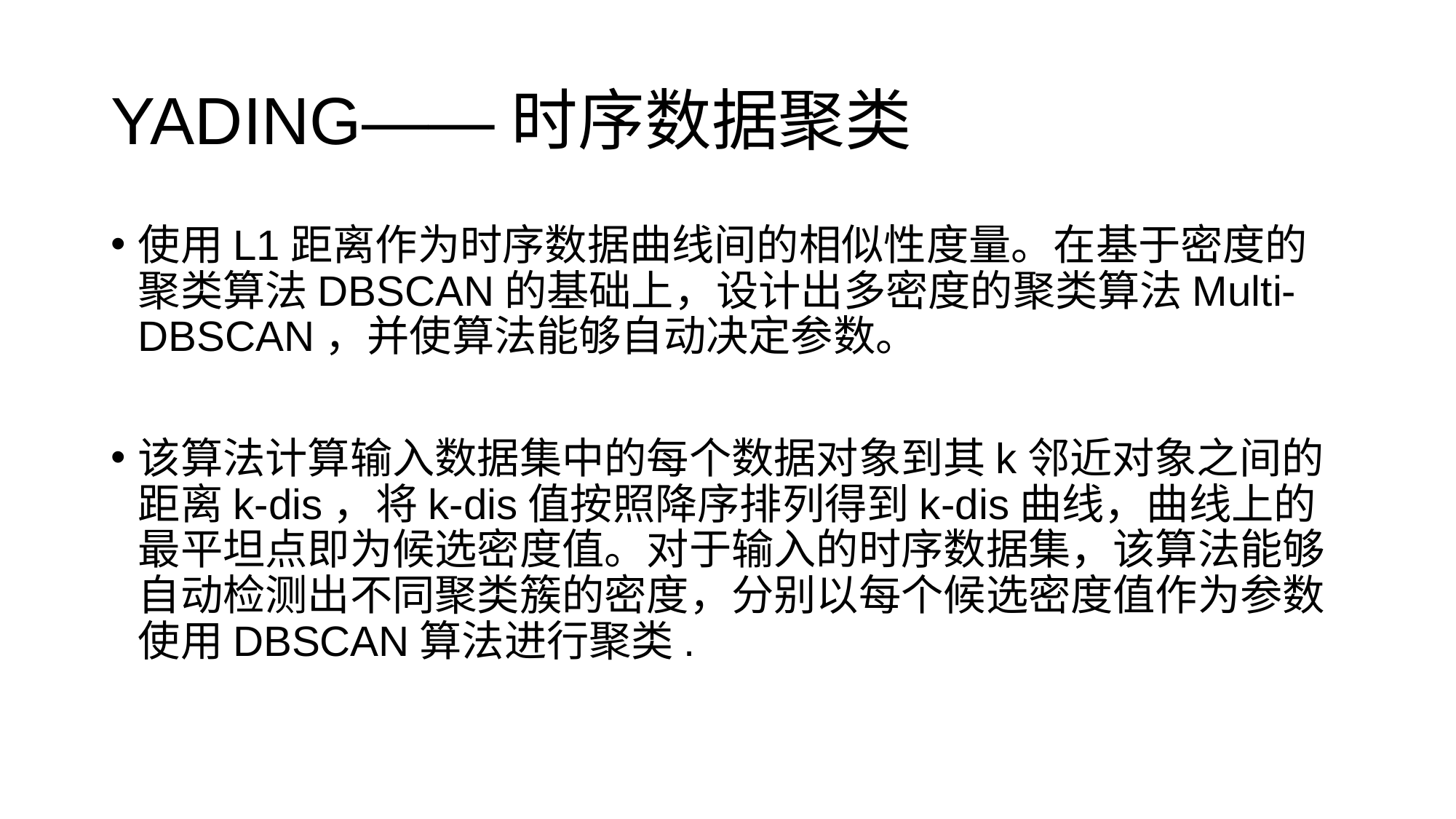

# YADING——时序数据聚类
使用L1距离作为时序数据曲线间的相似性度量。在基于密度的聚类算法DBSCAN的基础上，设计出多密度的聚类算法Multi-DBSCAN，并使算法能够自动决定参数。

该算法计算输入数据集中的每个数据对象到其k邻近对象之间的距离k-dis，将k-dis值按照降序排列得到k-dis曲线，曲线上的最平坦点即为候选密度值。对于输入的时序数据集，该算法能够自动检测出不同聚类簇的密度，分别以每个候选密度值作为参数使用DBSCAN算法进行聚类.